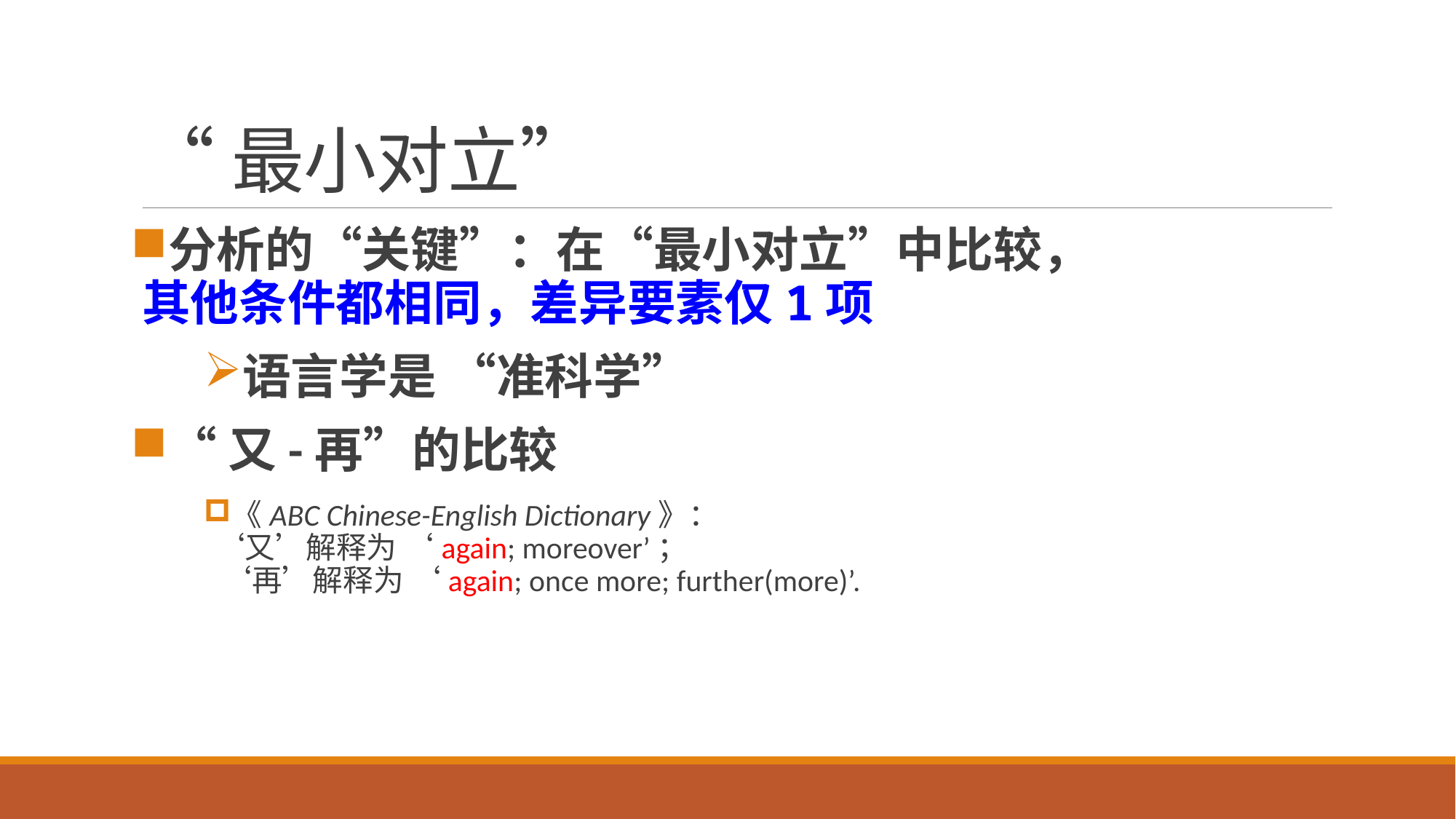

# “最小对立”
分析的“关键”：在“最小对立”中比较，
其他条件都相同，差异要素仅1项
语言学是 “准科学”
“又-再”的比较
《ABC Chinese-English Dictionary》： 
‘又’解释为 ‘again; moreover’；
 ‘再’解释为 ‘again; once more; further(more)’.